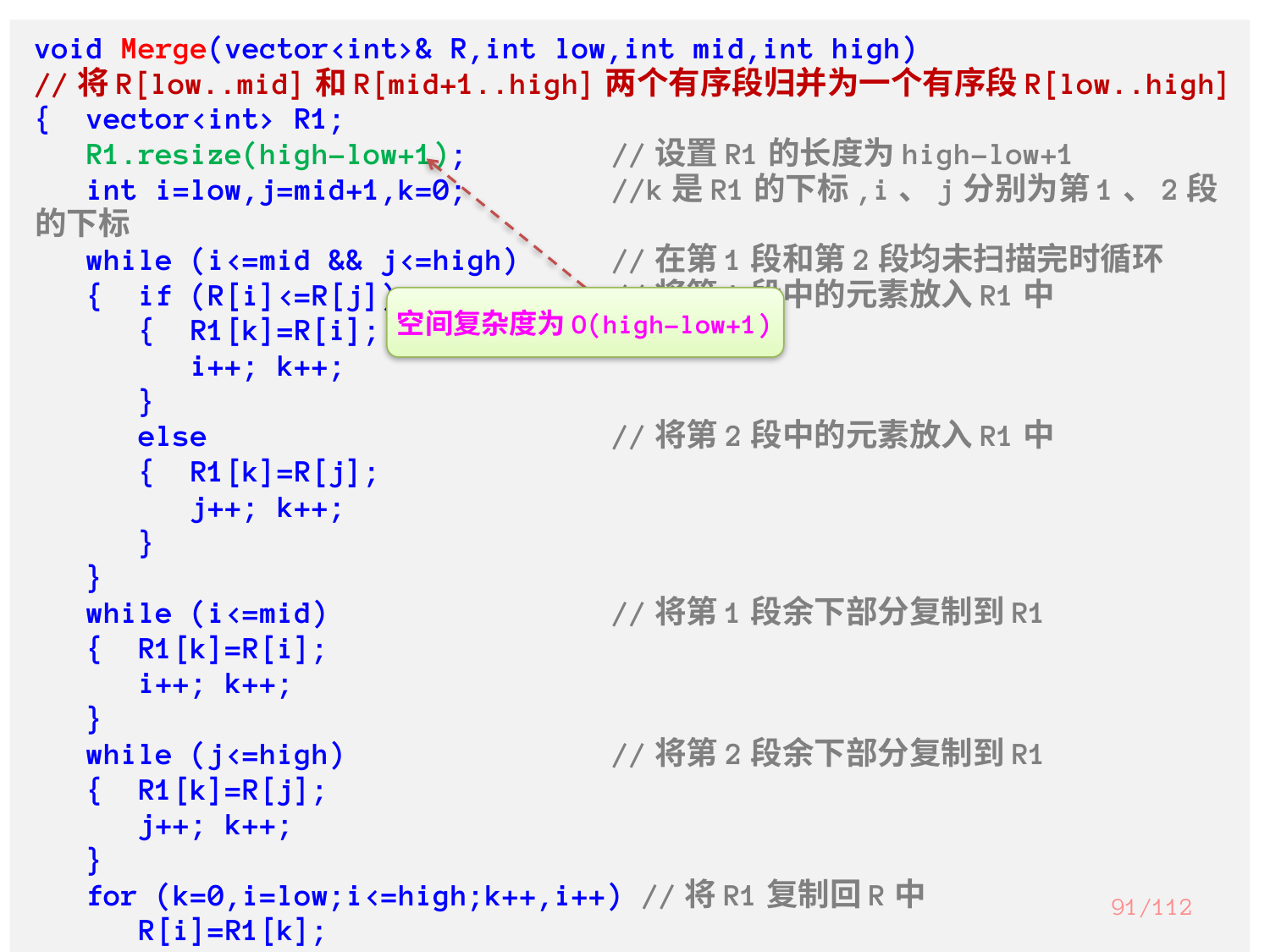

void Merge(vector<int>& R,int low,int mid,int high)
//将R[low..mid]和R[mid+1..high]两个有序段归并为一个有序段R[low..high]
{  vector<int> R1;
   R1.resize(high-low+1);	    //设置R1的长度为high-low+1
   int i=low,j=mid+1,k=0;	    //k是R1的下标,i、j分别为第1、2段的下标
   while (i<=mid && j<=high)	    //在第1段和第2段均未扫描完时循环
   {  if (R[i]<=R[j])		    //将第1段中的元素放入R1中
      {  R1[k]=R[i];
         i++; k++;
      }
      else			    //将第2段中的元素放入R1中
      {  R1[k]=R[j];
         j++; k++;
      }
   }
   while (i<=mid)		    //将第1段余下部分复制到R1
   {  R1[k]=R[i];
      i++; k++;
   }
   while (j<=high)		    //将第2段余下部分复制到R1
   {  R1[k]=R[j];
      j++; k++;
   }
   for (k=0,i=low;i<=high;k++,i++) //将R1复制回R中
      R[i]=R1[k];
}

空间复杂度为O(high-low+1)

91/112